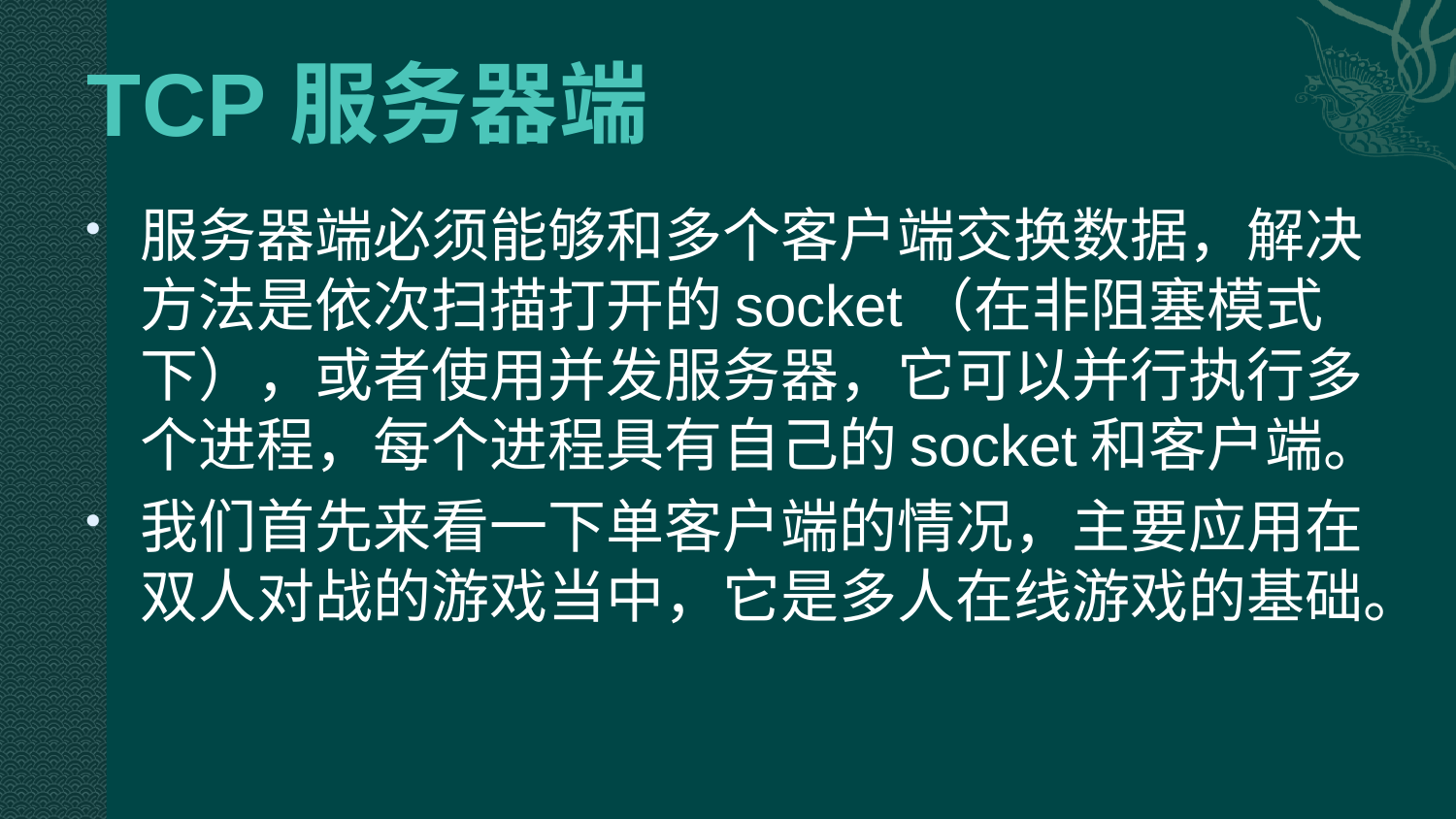

# TCP服务器端
服务器端必须能够和多个客户端交换数据，解决方法是依次扫描打开的socket（在非阻塞模式下），或者使用并发服务器，它可以并行执行多个进程，每个进程具有自己的socket和客户端。
我们首先来看一下单客户端的情况，主要应用在双人对战的游戏当中，它是多人在线游戏的基础。